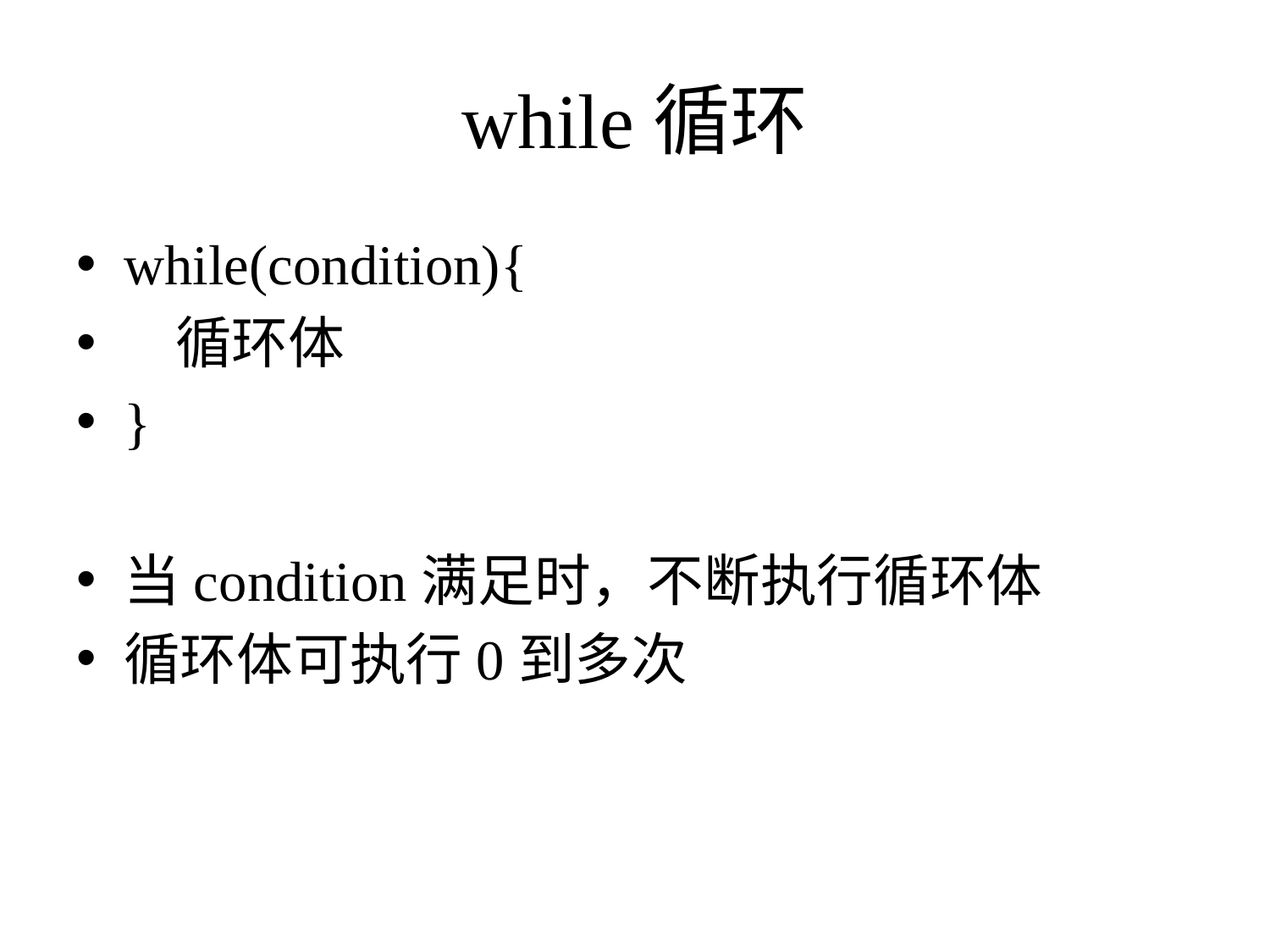

# while循环
while(condition){
   循环体
}

当condition满足时，不断执行循环体
循环体可执行0到多次